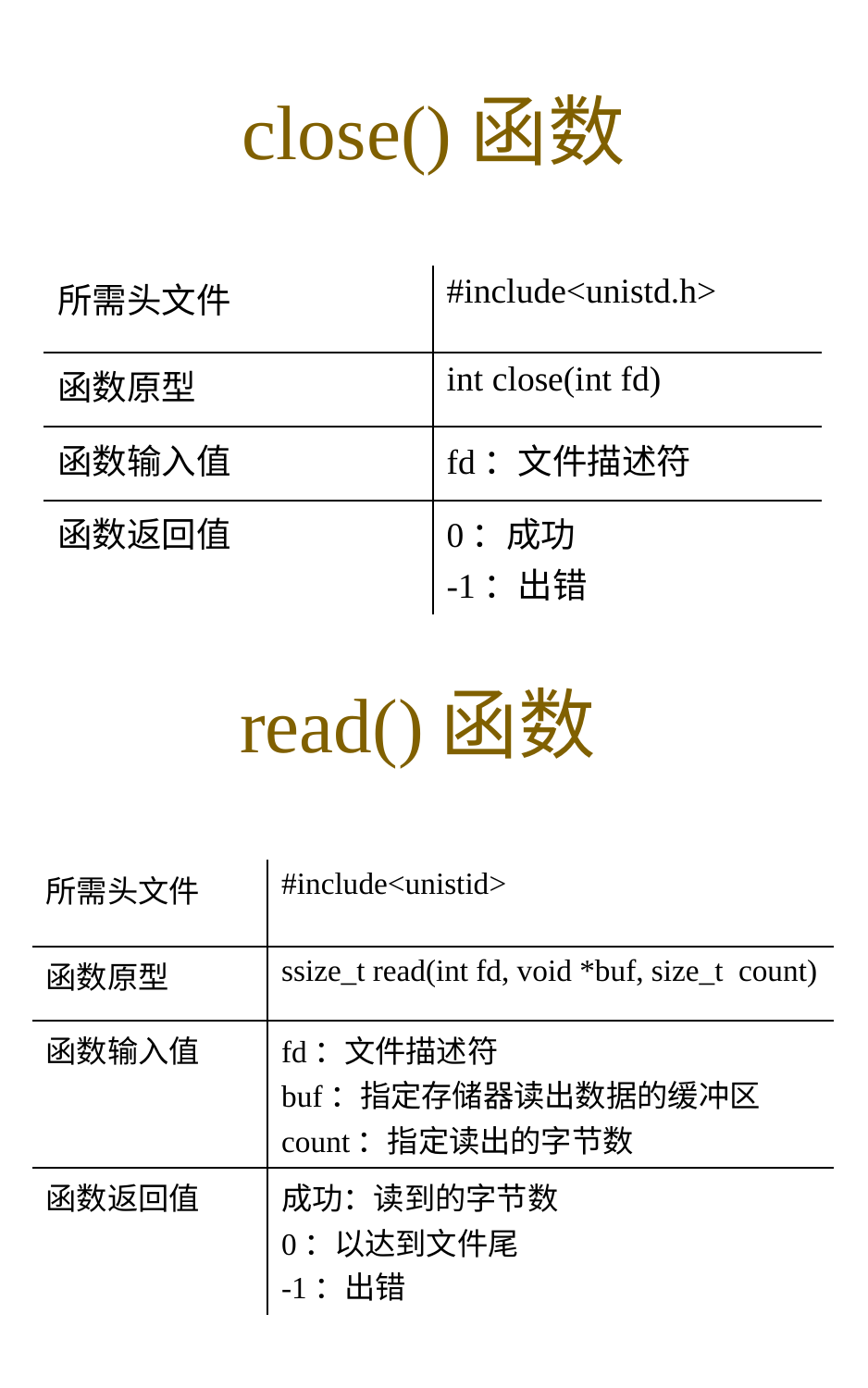

# close()函数
| 所需头文件 | #include<unistd.h> |
| --- | --- |
| 函数原型 | int close(int fd) |
| 函数输入值 | fd：文件描述符 |
| 函数返回值 | 0：成功 -1：出错 |
read()函数
| 所需头文件 | #include<unistid> |
| --- | --- |
| 函数原型 | ssize\_t read(int fd, void \*buf, size\_t count) |
| 函数输入值 | fd：文件描述符 buf：指定存储器读出数据的缓冲区 count：指定读出的字节数 |
| 函数返回值 | 成功：读到的字节数 0：以达到文件尾 -1：出错 |